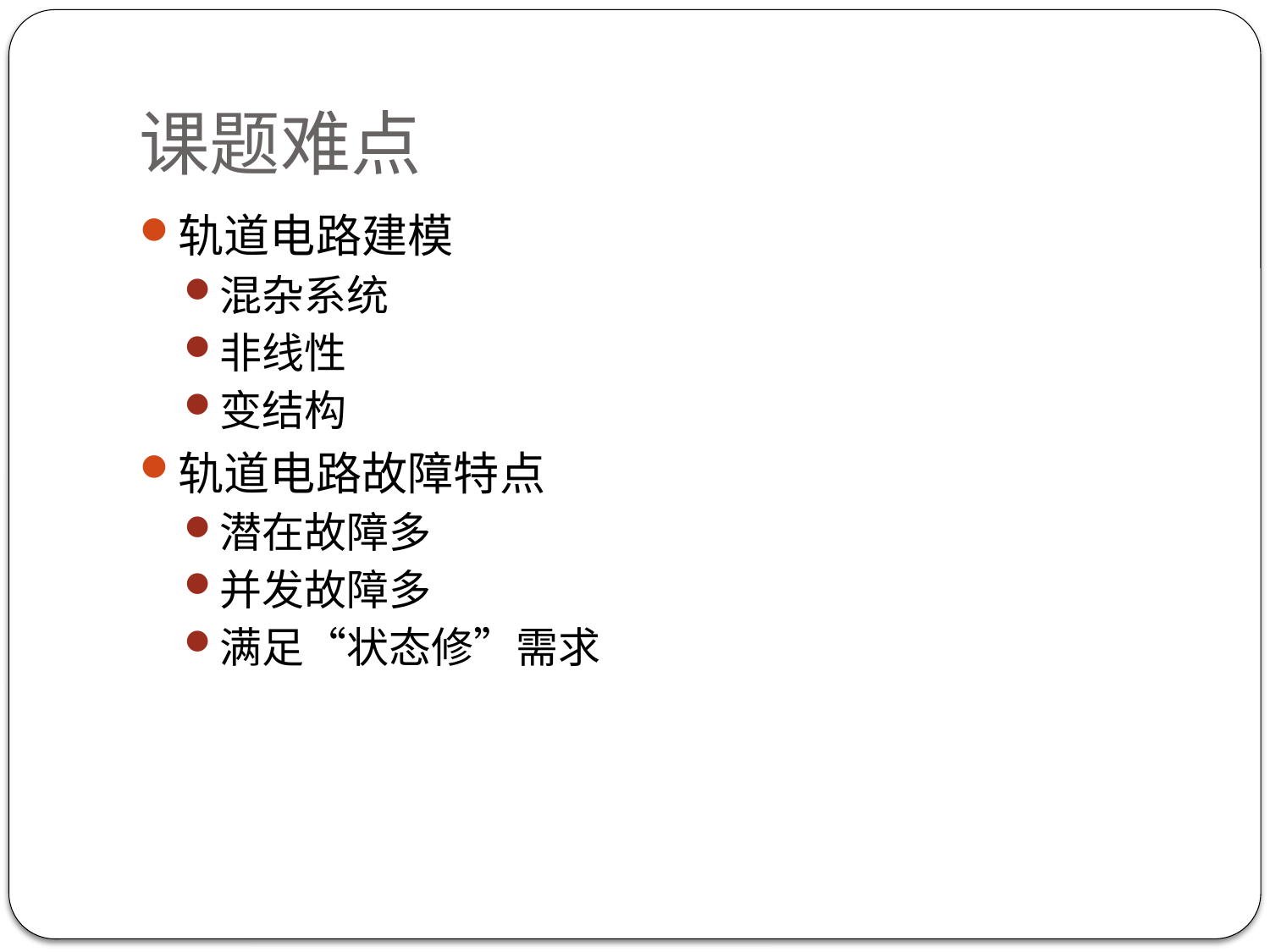

# 课题难点
轨道电路建模
混杂系统
非线性
变结构
轨道电路故障特点
潜在故障多
并发故障多
满足“状态修”需求